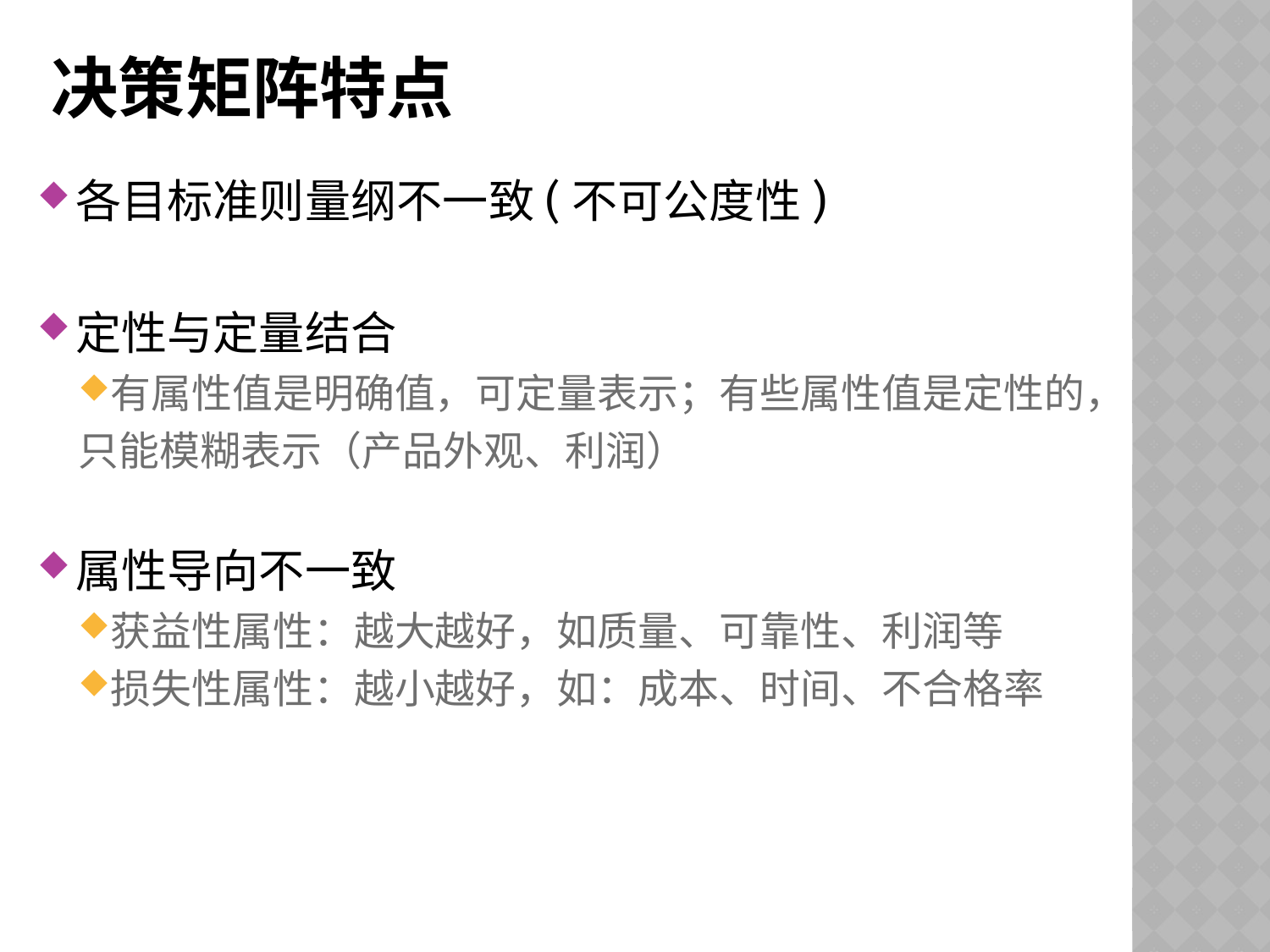

# 决策矩阵特点
各目标准则量纲不一致(不可公度性)

定性与定量结合
有属性值是明确值，可定量表示；有些属性值是定性的，
只能模糊表示（产品外观、利润）

属性导向不一致
获益性属性：越大越好，如质量、可靠性、利润等
损失性属性：越小越好，如：成本、时间、不合格率